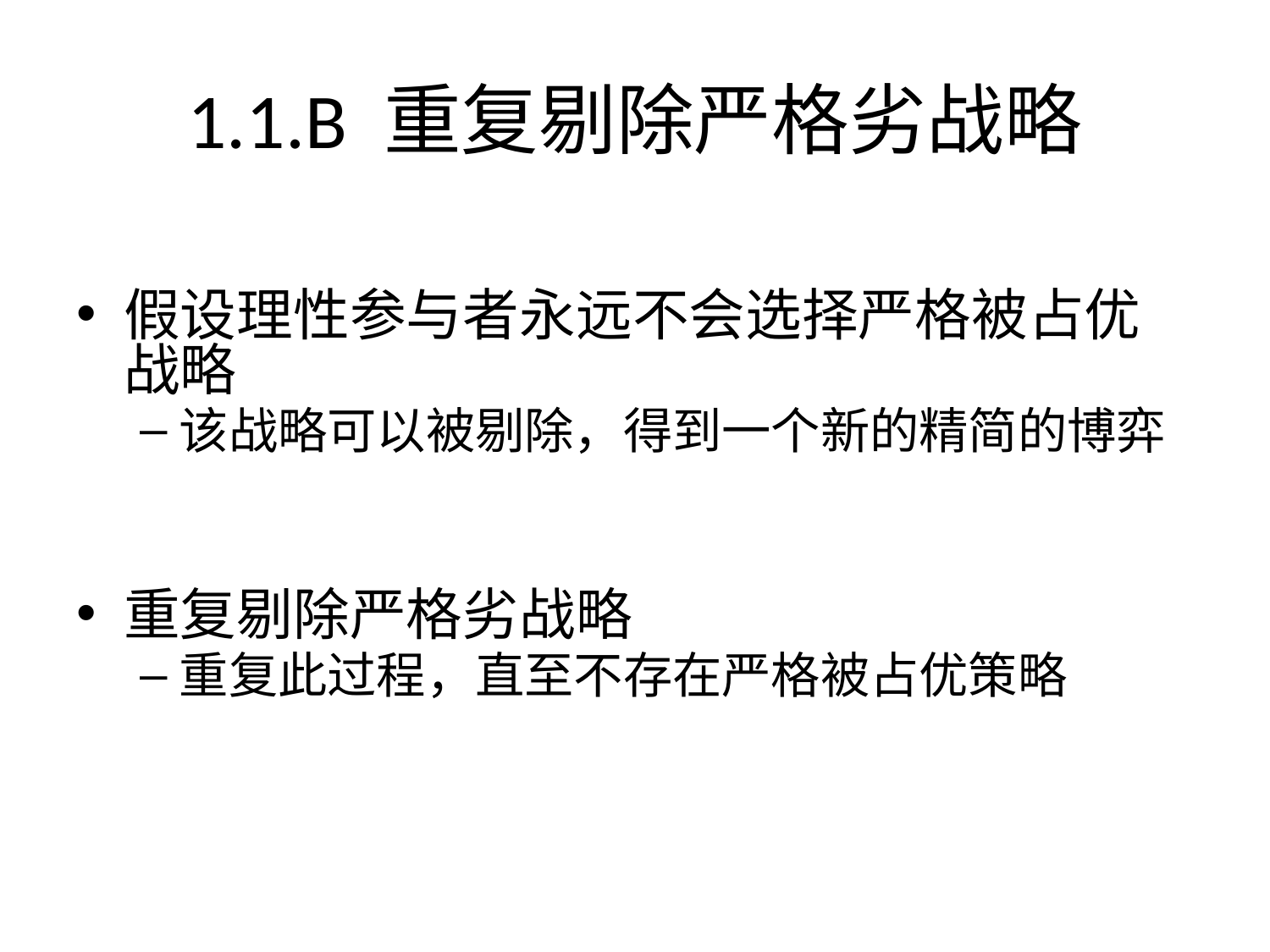

# 1.1.B 重复剔除严格劣战略

假设理性参与者永远不会选择严格被占优战略
该战略可以被剔除，得到一个新的精简的博弈

重复剔除严格劣战略
重复此过程，直至不存在严格被占优策略